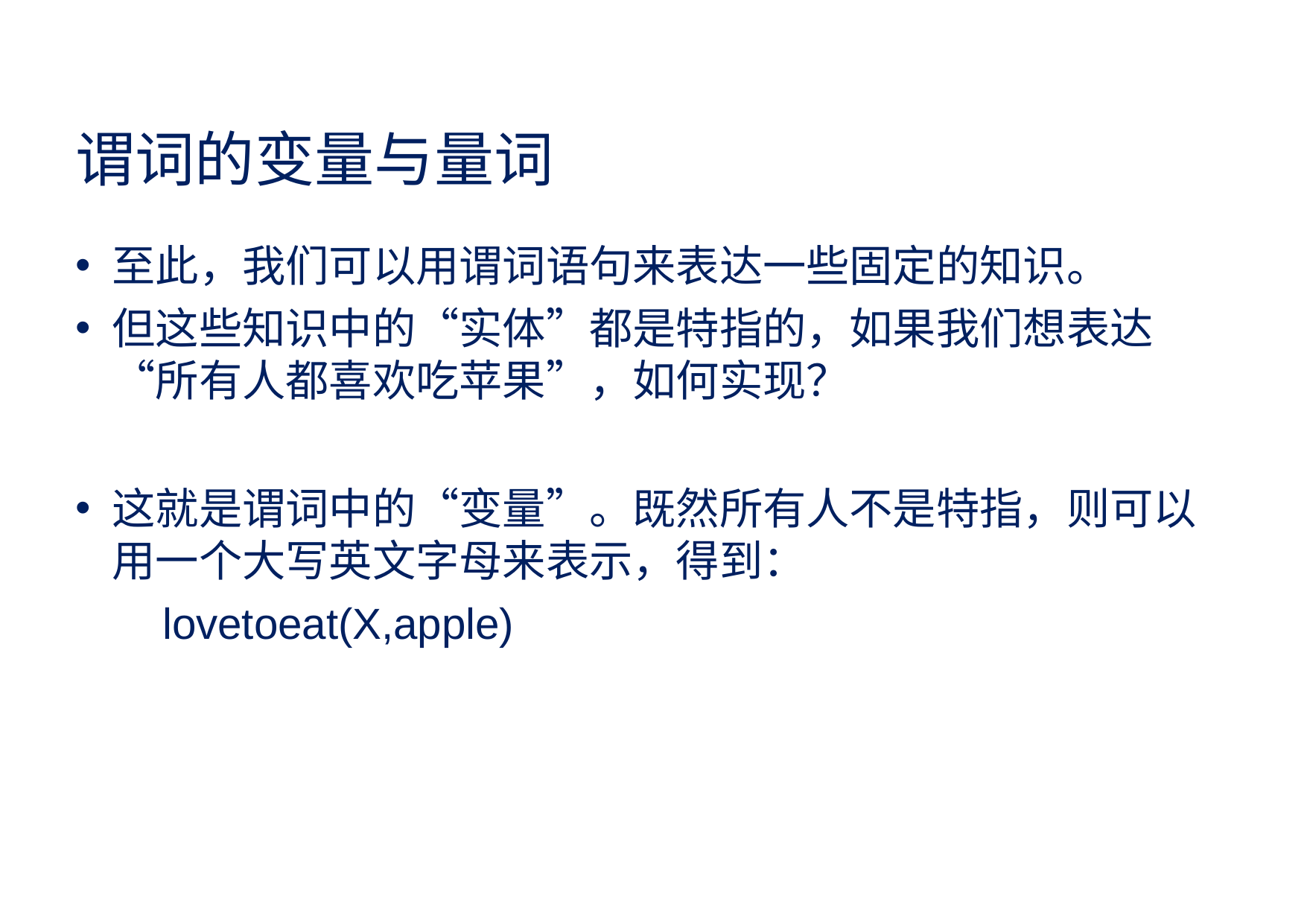

# 谓词的变量与量词
至此，我们可以用谓词语句来表达一些固定的知识。
但这些知识中的“实体”都是特指的，如果我们想表达 “所有人都喜欢吃苹果”，如何实现？

这就是谓词中的“变量”。既然所有人不是特指，则可以 用一个大写英文字母来表示，得到：
lovetoeat(X,apple)
29